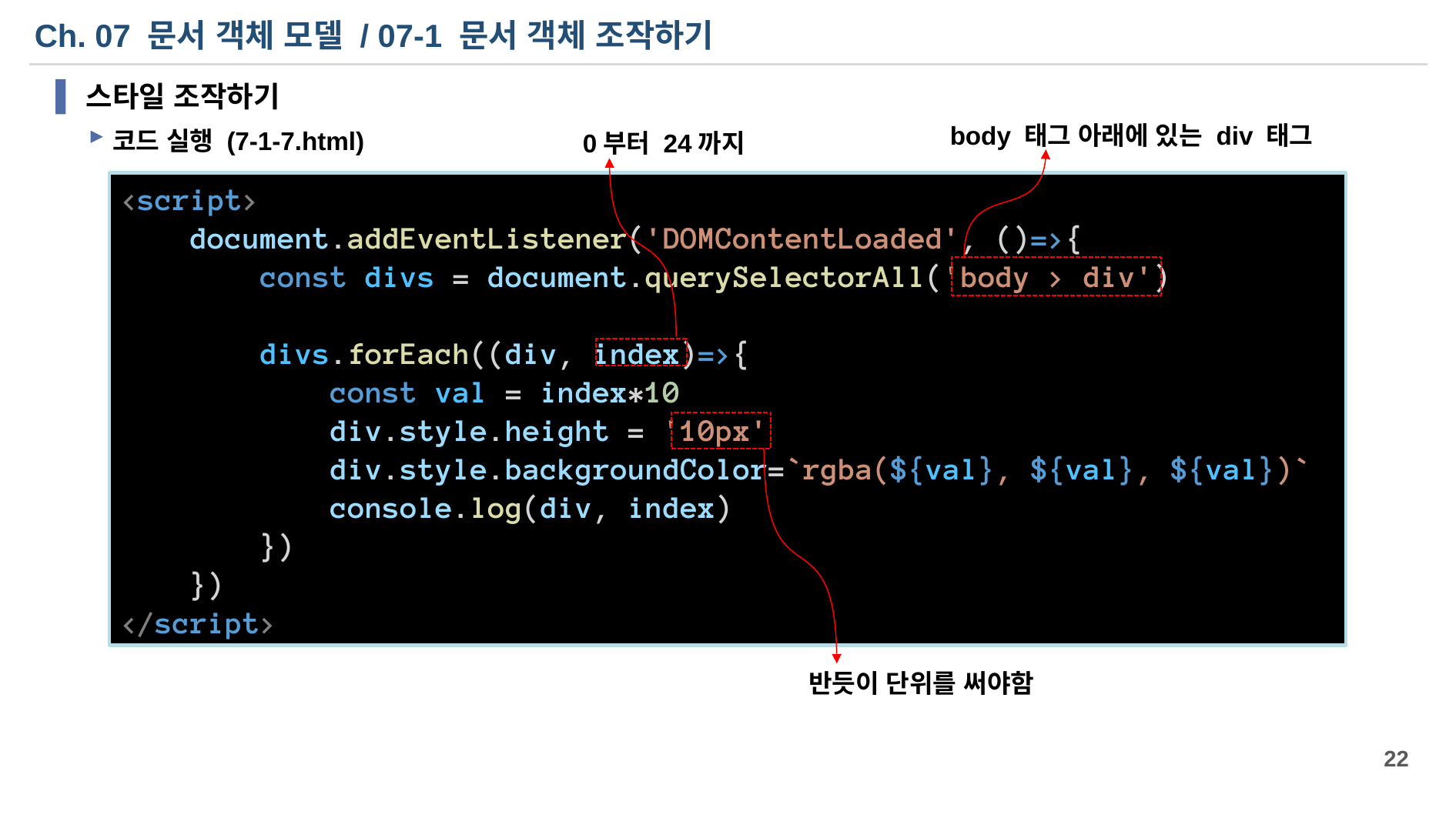

# Ch. 07 문서 객체 모델 / 07-1 문서 객체 조작하기
스타일 조작하기
코드 실행 (7-1-7.html)

body 태그 아래에 있는 div 태그
0부터 24까지
<script>
    document.addEventListener('DOMContentLoaded', ()=>{
        const divs = document.querySelectorAll('body > div')
        divs.forEach((div, index)=>{
            const val = index*10
            div.style.height = '10px'
            div.style.backgroundColor=`rgba(${val}, ${val}, ${val})`
            console.log(div, index)
        })
    })
</script>

반듯이 단위를 써야함
22